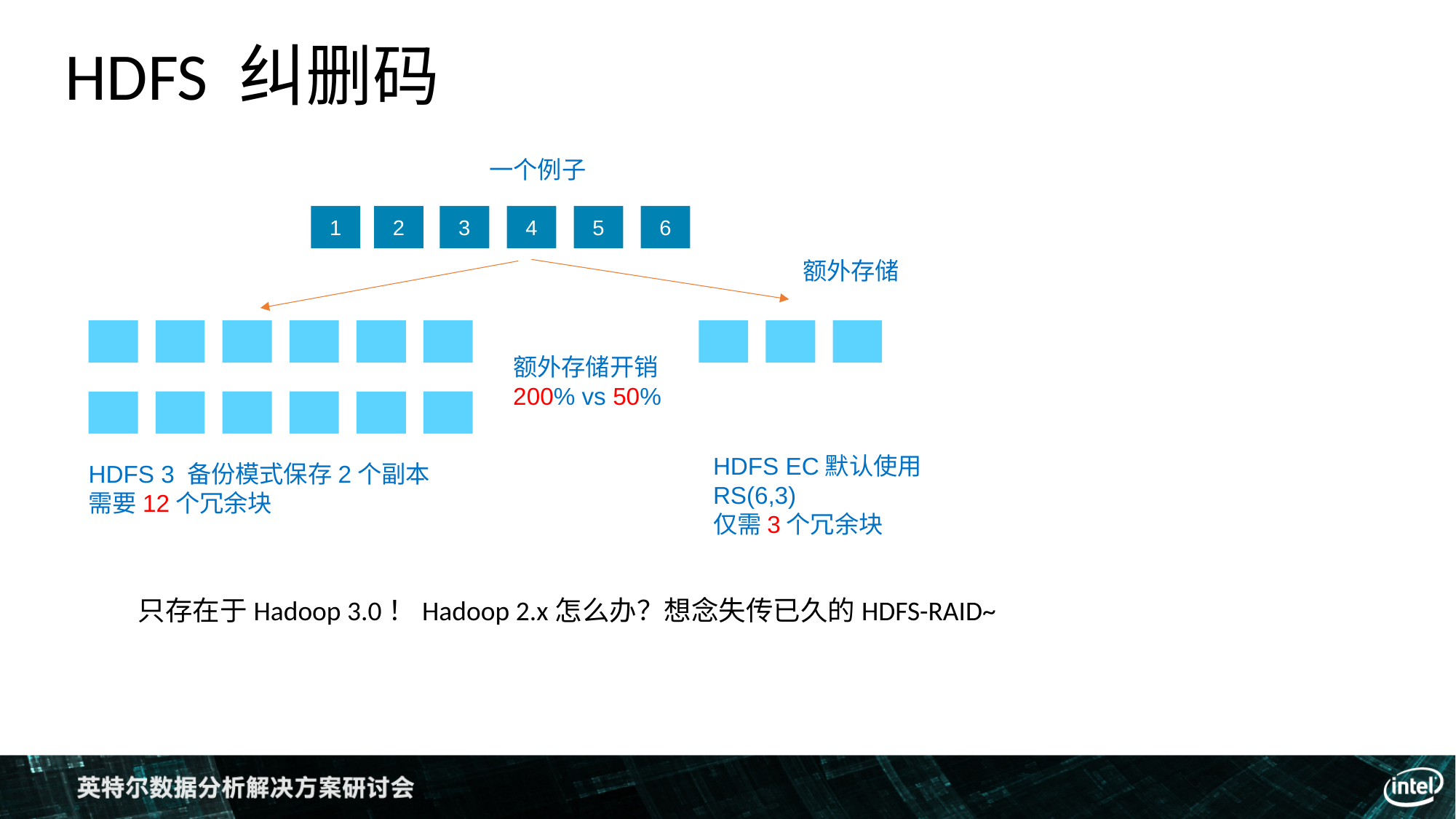

HDFS 纠删码
一个例子
1
2
3
4
5
6
额外存储

额外存储开销
200% vs 50%

HDFS EC默认使用RS(6,3)
仅需3个冗余块
HDFS 3 备份模式保存2个副本
需要12个冗余块
只存在于Hadoop 3.0！Hadoop 2.x怎么办？想念失传已久的HDFS-RAID~